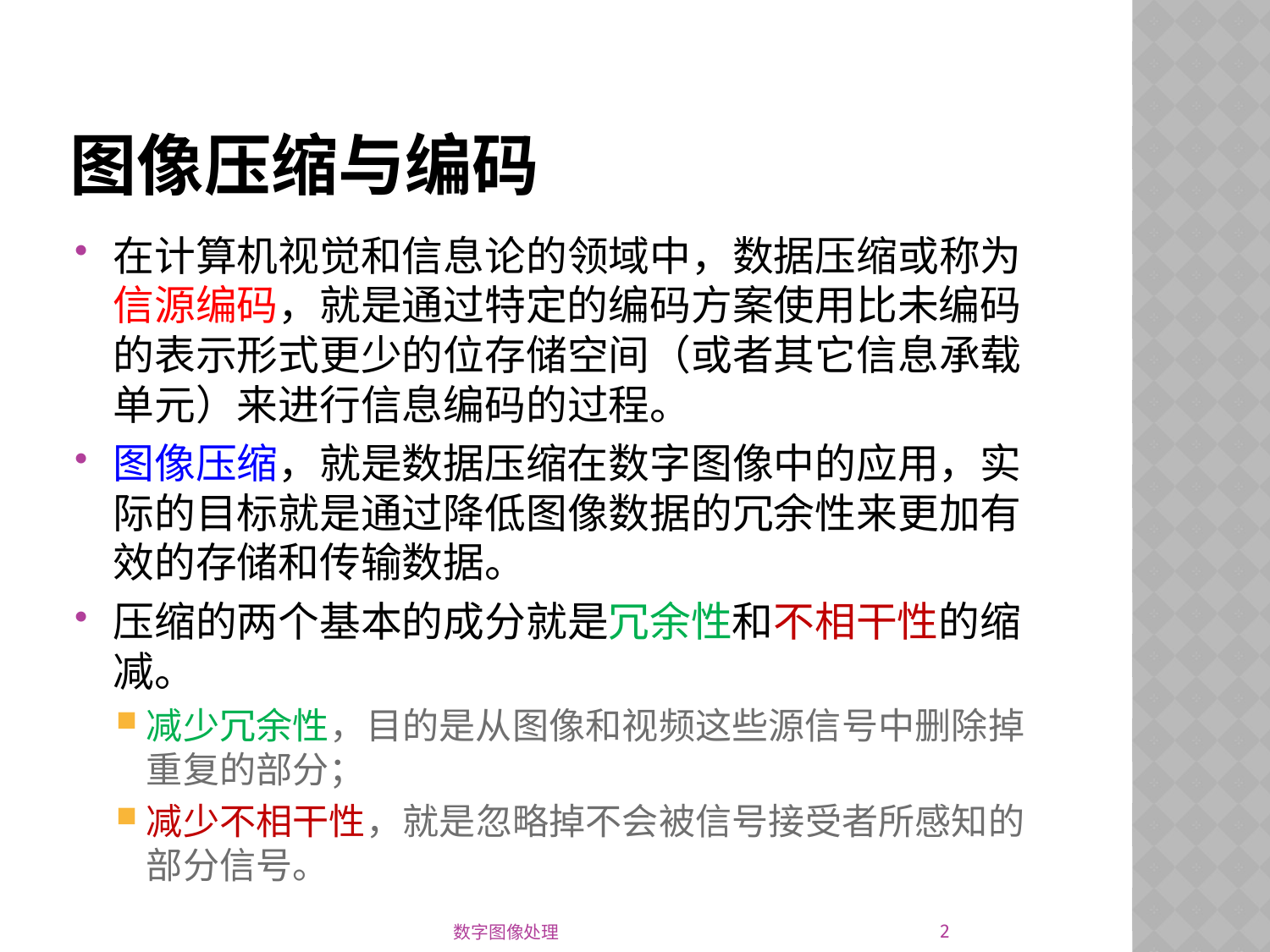

# 图像压缩与编码
在计算机视觉和信息论的领域中，数据压缩或称为信源编码，就是通过特定的编码方案使用比未编码的表示形式更少的位存储空间（或者其它信息承载单元）来进行信息编码的过程。
图像压缩，就是数据压缩在数字图像中的应用，实际的目标就是通过降低图像数据的冗余性来更加有效的存储和传输数据。
压缩的两个基本的成分就是冗余性和不相干性的缩减。
减少冗余性，目的是从图像和视频这些源信号中删除掉重复的部分；
减少不相干性，就是忽略掉不会被信号接受者所感知的部分信号。
2
数字图像处理